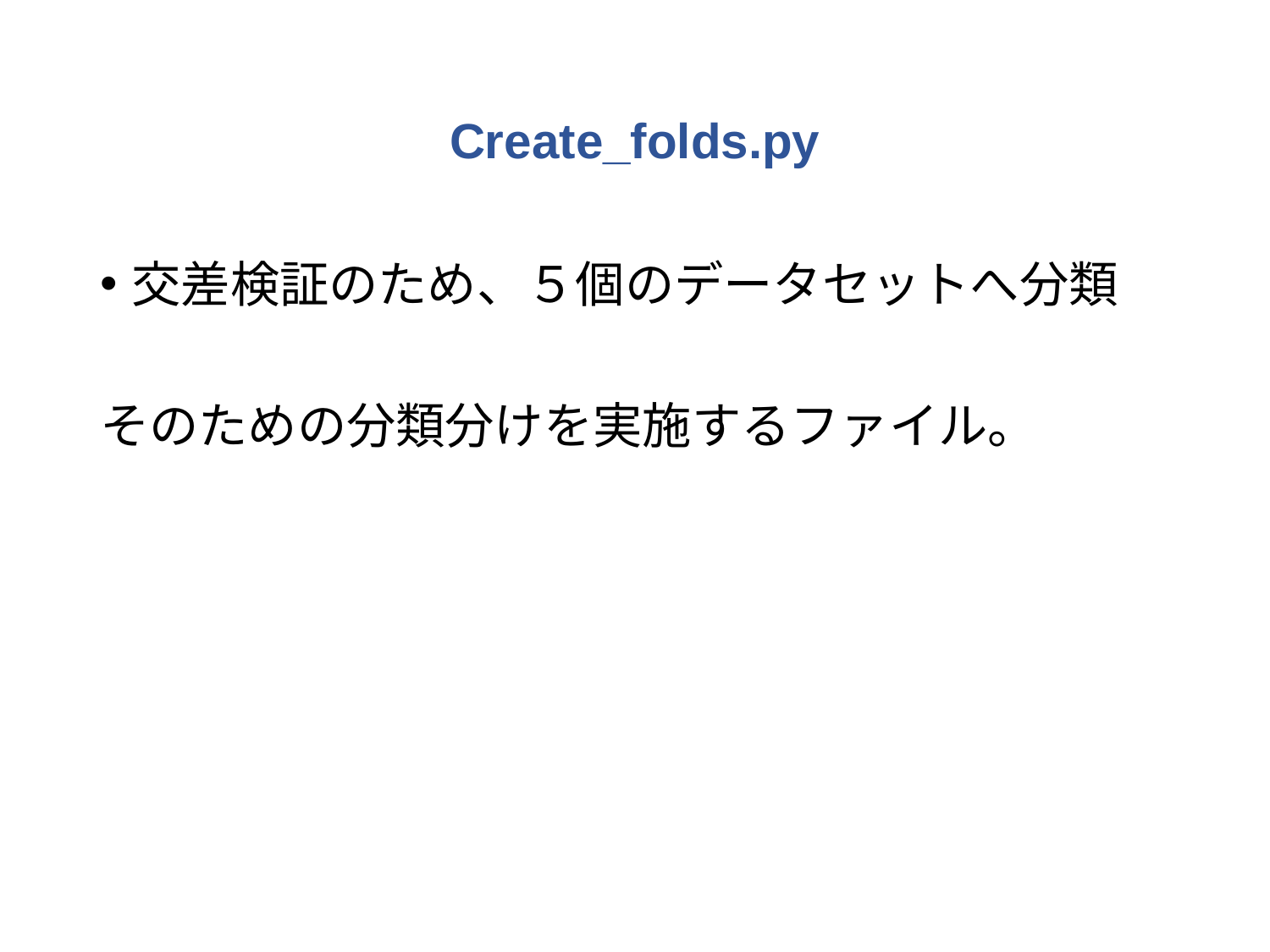

Create_folds.py
交差検証のため、５個のデータセットへ分類

そのための分類分けを実施するファイル。